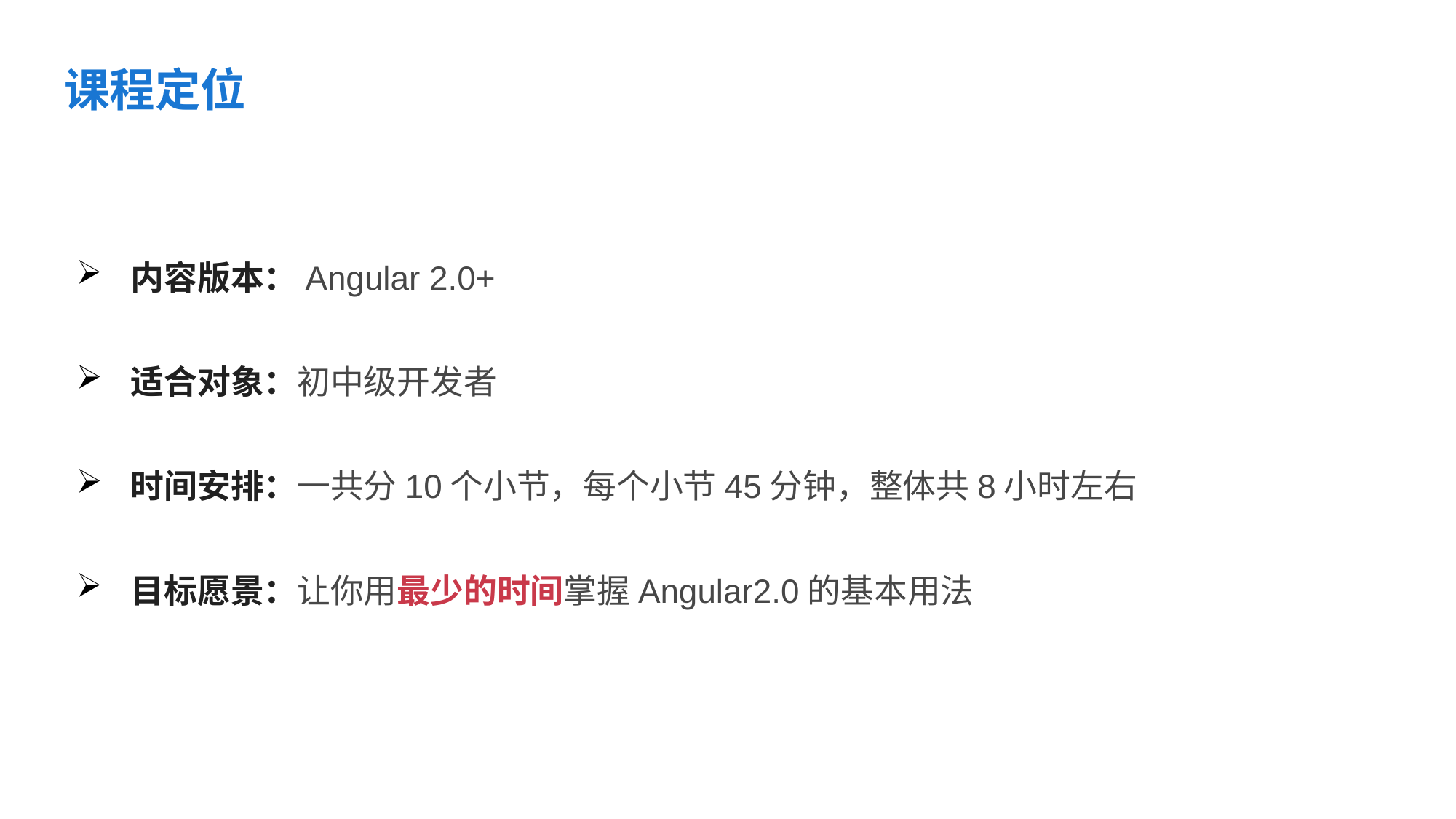

# 课程定位
内容版本：Angular 2.0+
适合对象：初中级开发者
时间安排：一共分10个小节，每个小节45分钟，整体共8小时左右
目标愿景：让你用最少的时间掌握Angular2.0的基本用法